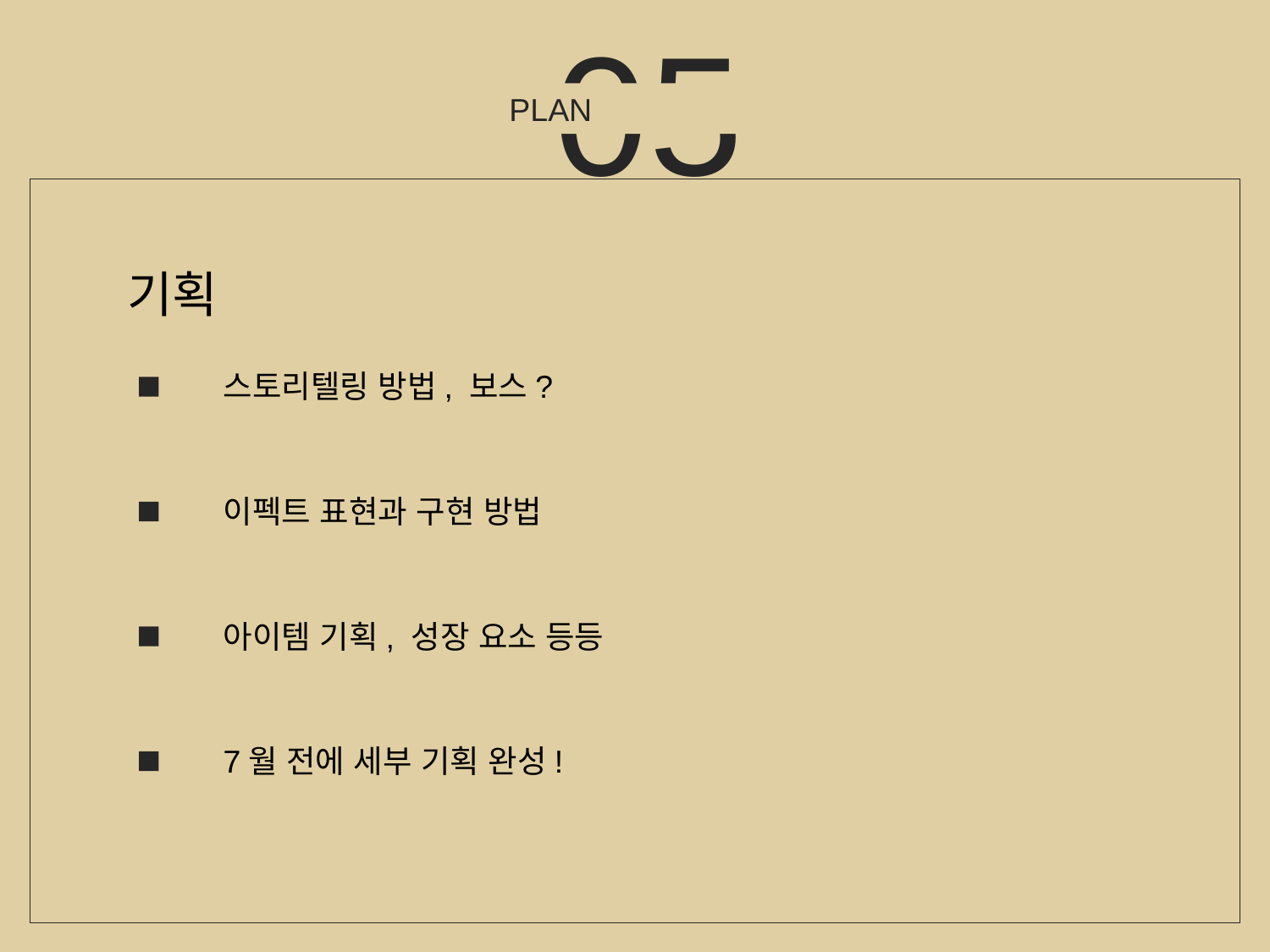

05
PLAN

기획
스토리텔링 방법, 보스?

이펙트 표현과 구현 방법

아이템 기획, 성장 요소 등등

7월 전에 세부 기획 완성!